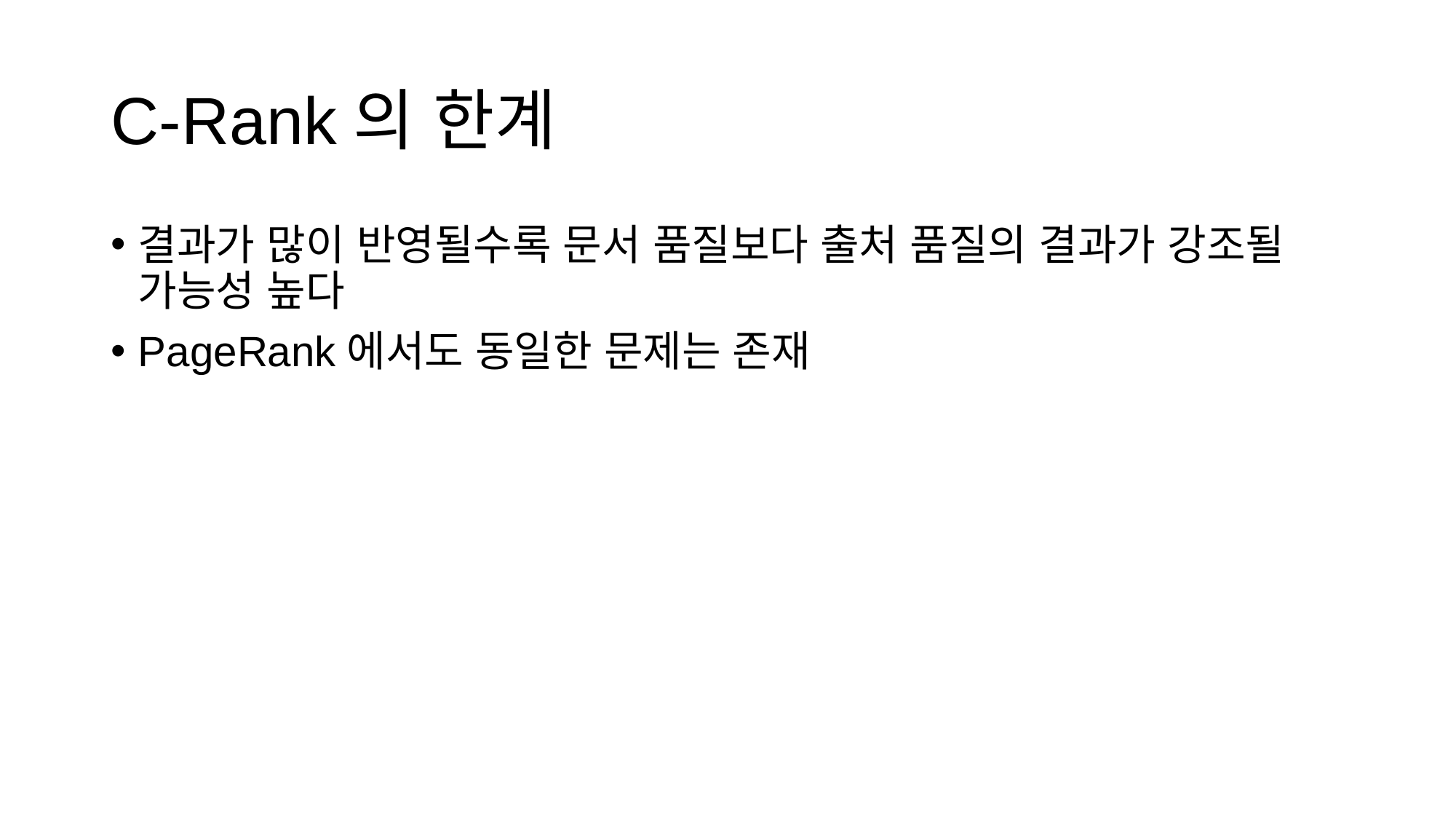

# C-Rank의 한계
결과가 많이 반영될수록 문서 품질보다 출처 품질의 결과가 강조될 가능성 높다
PageRank에서도 동일한 문제는 존재